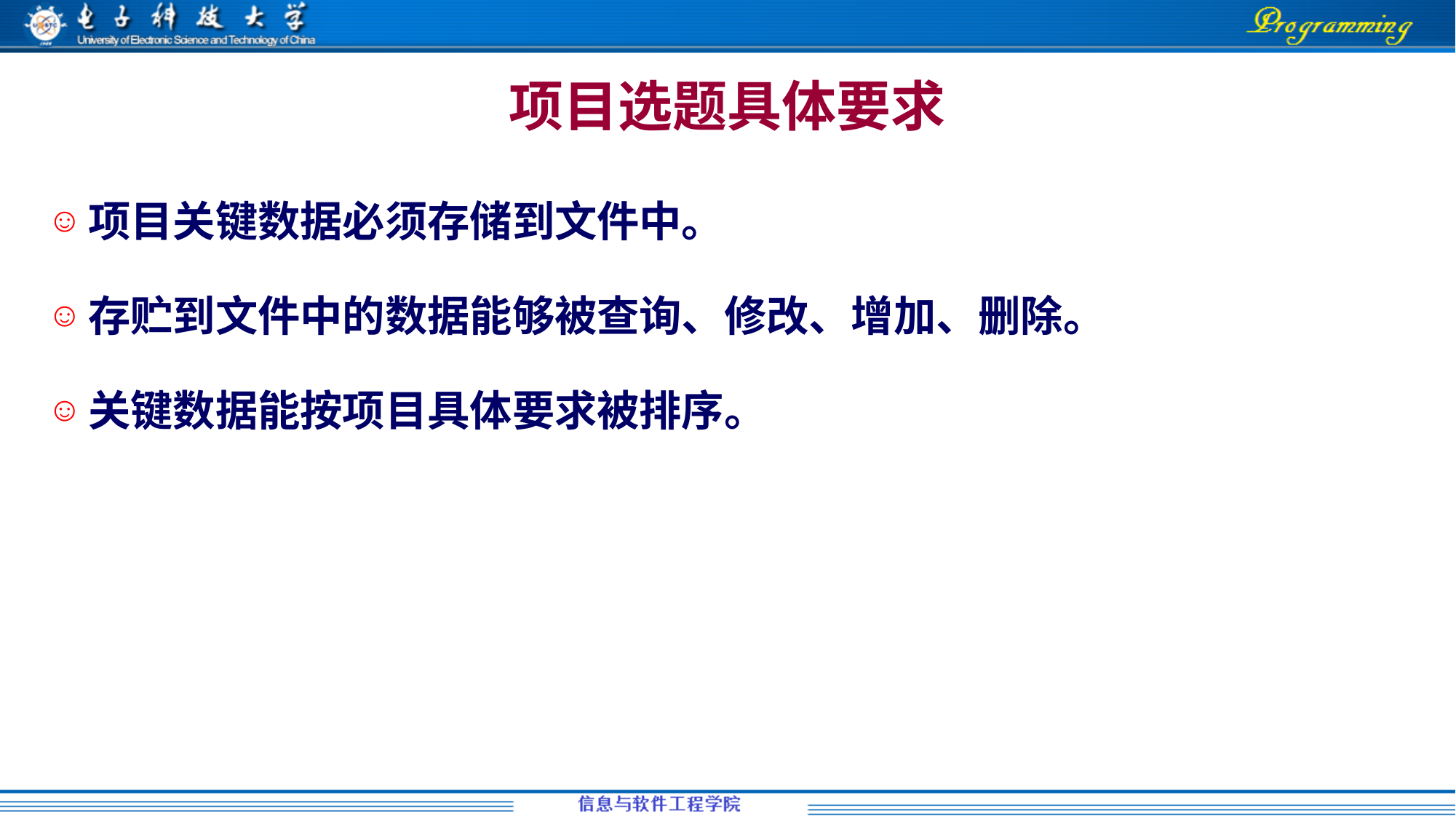

# 项目选题具体要求
项目关键数据必须存储到文件中。
存贮到文件中的数据能够被查询、修改、增加、删除。
关键数据能按项目具体要求被排序。